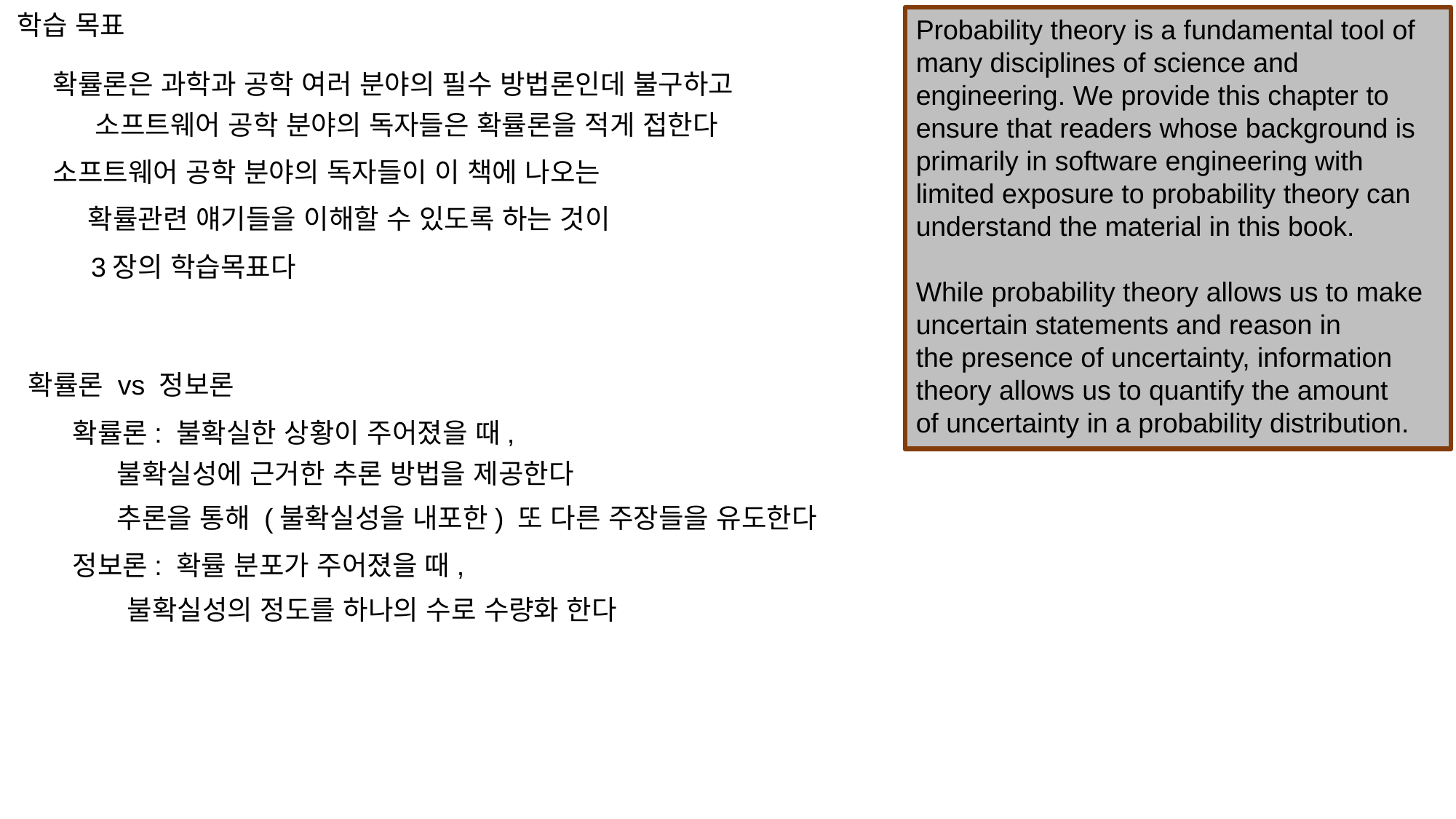

학습 목표
Probability theory is a fundamental tool of many disciplines of science and
engineering. We provide this chapter to ensure that readers whose background is
primarily in software engineering with limited exposure to probability theory can
understand the material in this book.

While probability theory allows us to make uncertain statements and reason in
the presence of uncertainty, information theory allows us to quantify the amount
of uncertainty in a probability distribution.
Probability theory is a fundamental tool of many disciplines of science and
engineering. We provide this chapter to ensure that readers whose background is
primarily in software engineering with limited exposure to probability theory can
understand the material in this book.

While probability theory allows us to make uncertain statements and reason in
the presence of uncertainty, information theory allows us to quantify the amount
of uncertainty in a probability distribution.
확률론은 과학과 공학 여러 분야의 필수 방법론인데 불구하고
소프트웨어 공학 분야의 독자들은 확률론을 적게 접한다
소프트웨어 공학 분야의 독자들이 이 책에 나오는
확률관련 얘기들을 이해할 수 있도록 하는 것이
3장의 학습목표다
확률론 vs 정보론
확률론: 불확실한 상황이 주어졌을 때,
불확실성에 근거한 추론 방법을 제공한다
추론을 통해 (불확실성을 내포한) 또 다른 주장들을 유도한다
정보론: 확률 분포가 주어졌을 때,
불확실성의 정도를 하나의 수로 수량화 한다